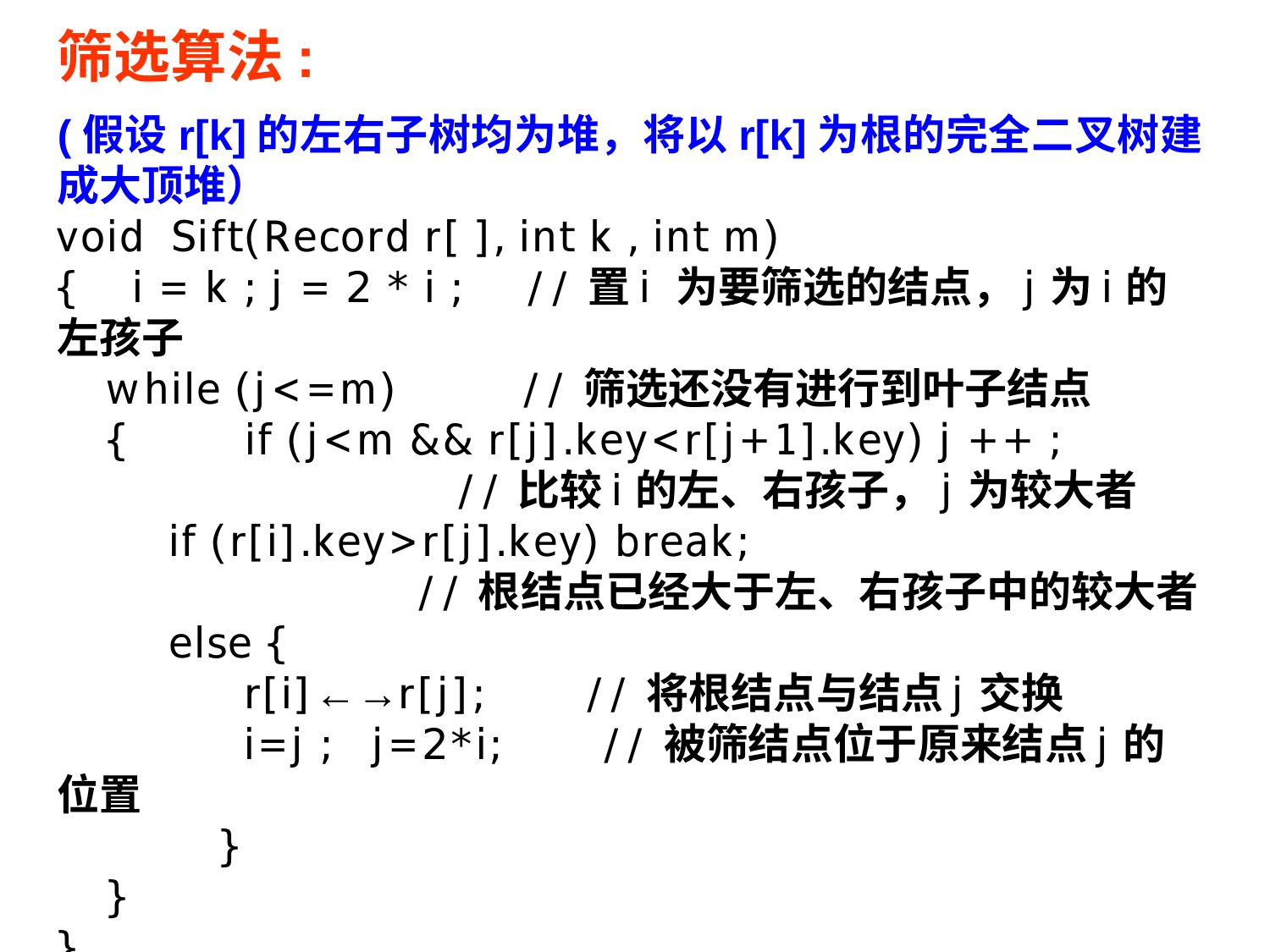

筛选算法:
(假设r[k]的左右子树均为堆，将以r[k]为根的完全二叉树建成大顶堆）
void  Sift(Record r[ ], int k , int m)
{    i = k ; j = 2 * i ;     //置i 为要筛选的结点，j为i的左孩子
    while (j<=m)          //筛选还没有进行到叶子结点
    {         if (j<m && r[j].key<r[j+1].key) j ++ ;
	                      //比较i的左、右孩子，j为较大者
         if (r[i].key>r[j].key) break;
                             //根结点已经大于左、右孩子中的较大者
         else {
               r[i]←→r[j];        //将根结点与结点j交换
               i=j ;   j=2*i;        //被筛结点位于原来结点j的位置
             }
    }
}